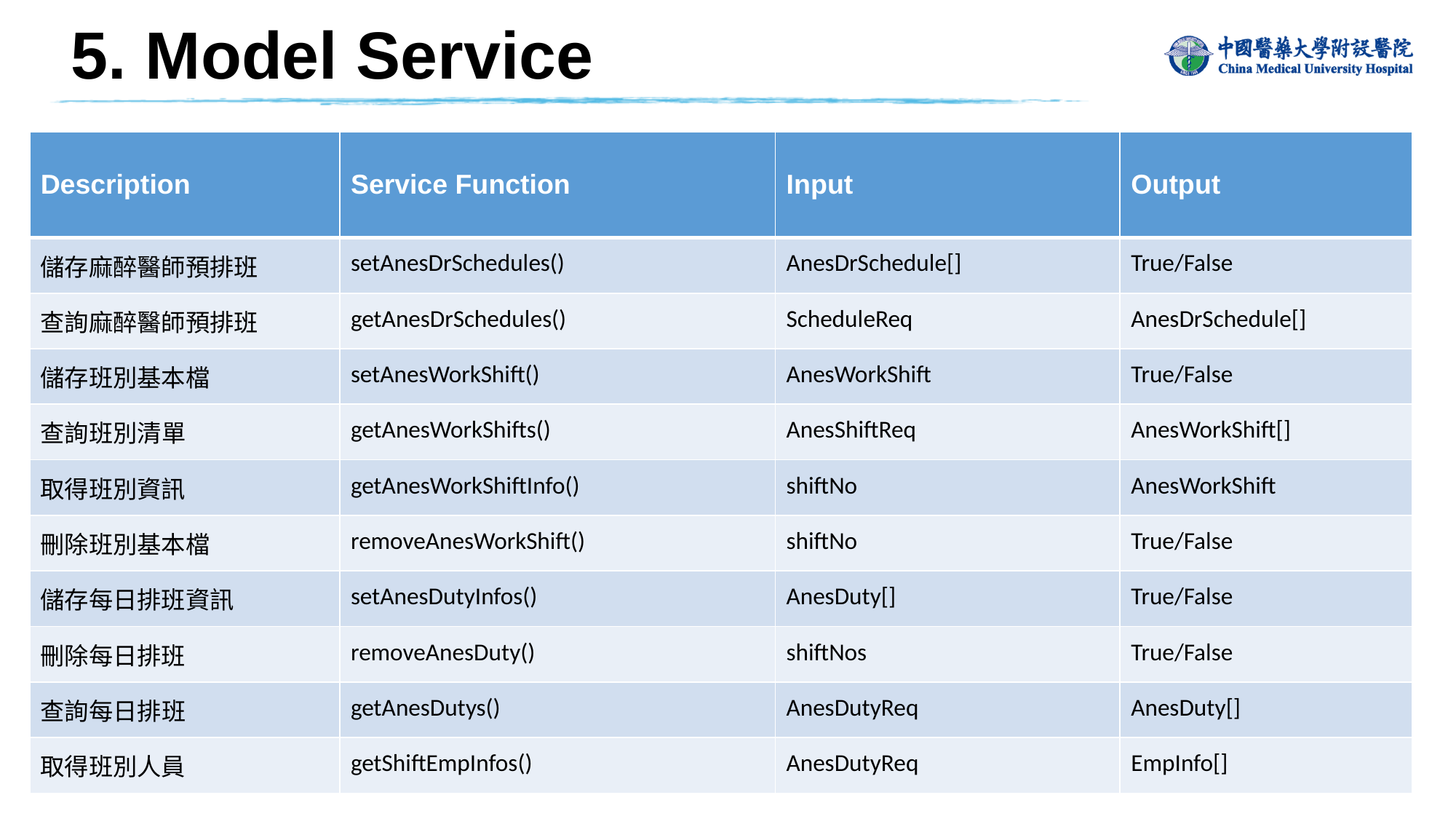

# 5. Model Service
| Description | Service Function | Input | Output |
| --- | --- | --- | --- |
| 儲存麻醉醫師預排班 | setAnesDrSchedules() | AnesDrSchedule[] | True/False |
| 查詢麻醉醫師預排班 | getAnesDrSchedules() | ScheduleReq | AnesDrSchedule[] |
| 儲存班別基本檔 | setAnesWorkShift() | AnesWorkShift | True/False |
| 查詢班別清單 | getAnesWorkShifts() | AnesShiftReq | AnesWorkShift[] |
| 取得班別資訊 | getAnesWorkShiftInfo() | shiftNo | AnesWorkShift |
| 刪除班別基本檔 | removeAnesWorkShift() | shiftNo | True/False |
| 儲存每日排班資訊 | setAnesDutyInfos() | AnesDuty[] | True/False |
| 刪除每日排班 | removeAnesDuty() | shiftNos | True/False |
| 查詢每日排班 | getAnesDutys() | AnesDutyReq | AnesDuty[] |
| 取得班別人員 | getShiftEmpInfos() | AnesDutyReq | EmpInfo[] |